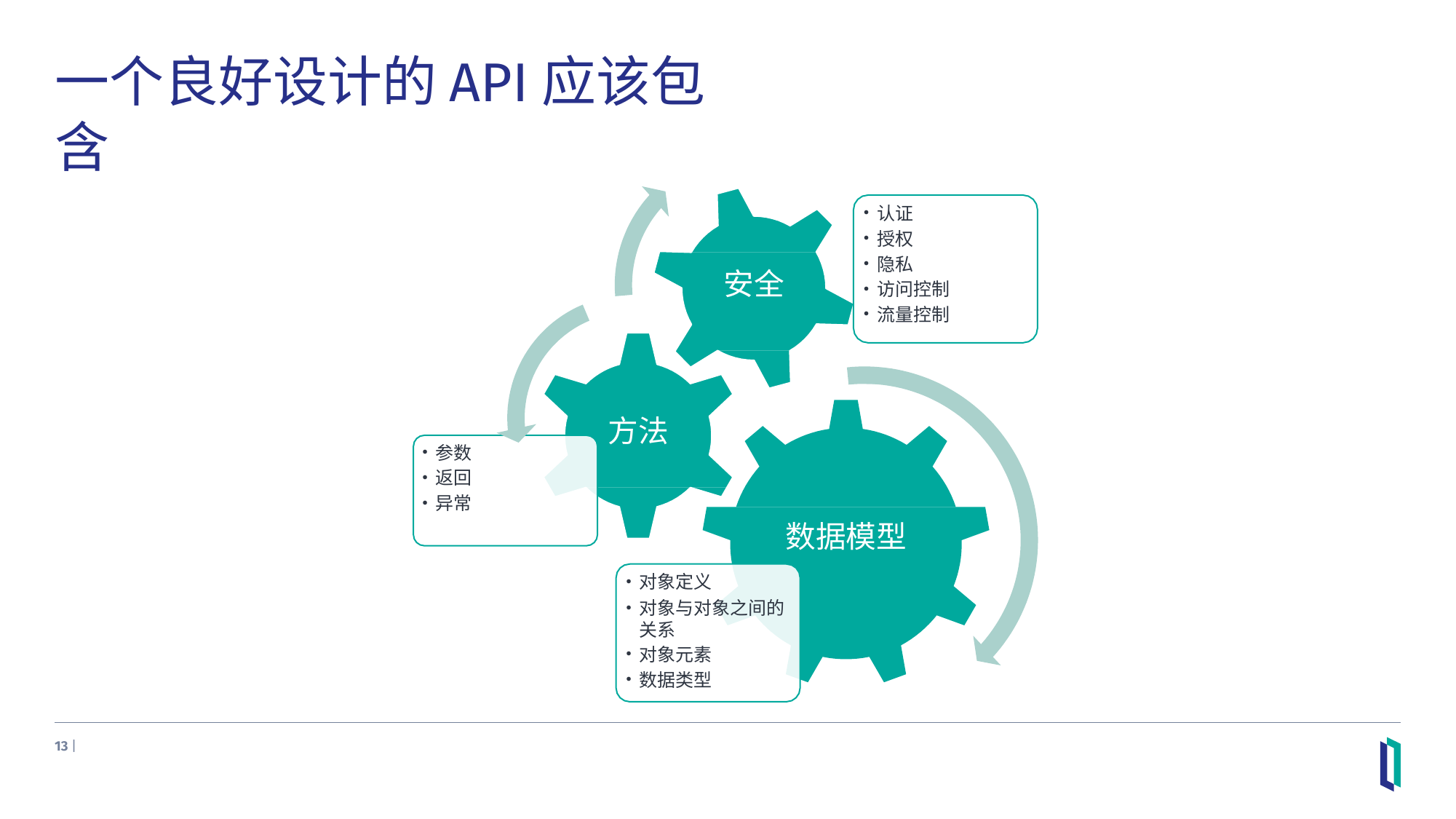

# 一个良好设计的API应该包含

认证
授权
隐私
访问控制
流量控制
安全

方法

参数
返回
异常
数据模型

对象定义
对象与对象之间的 关系
对象元素
数据类型

13 |